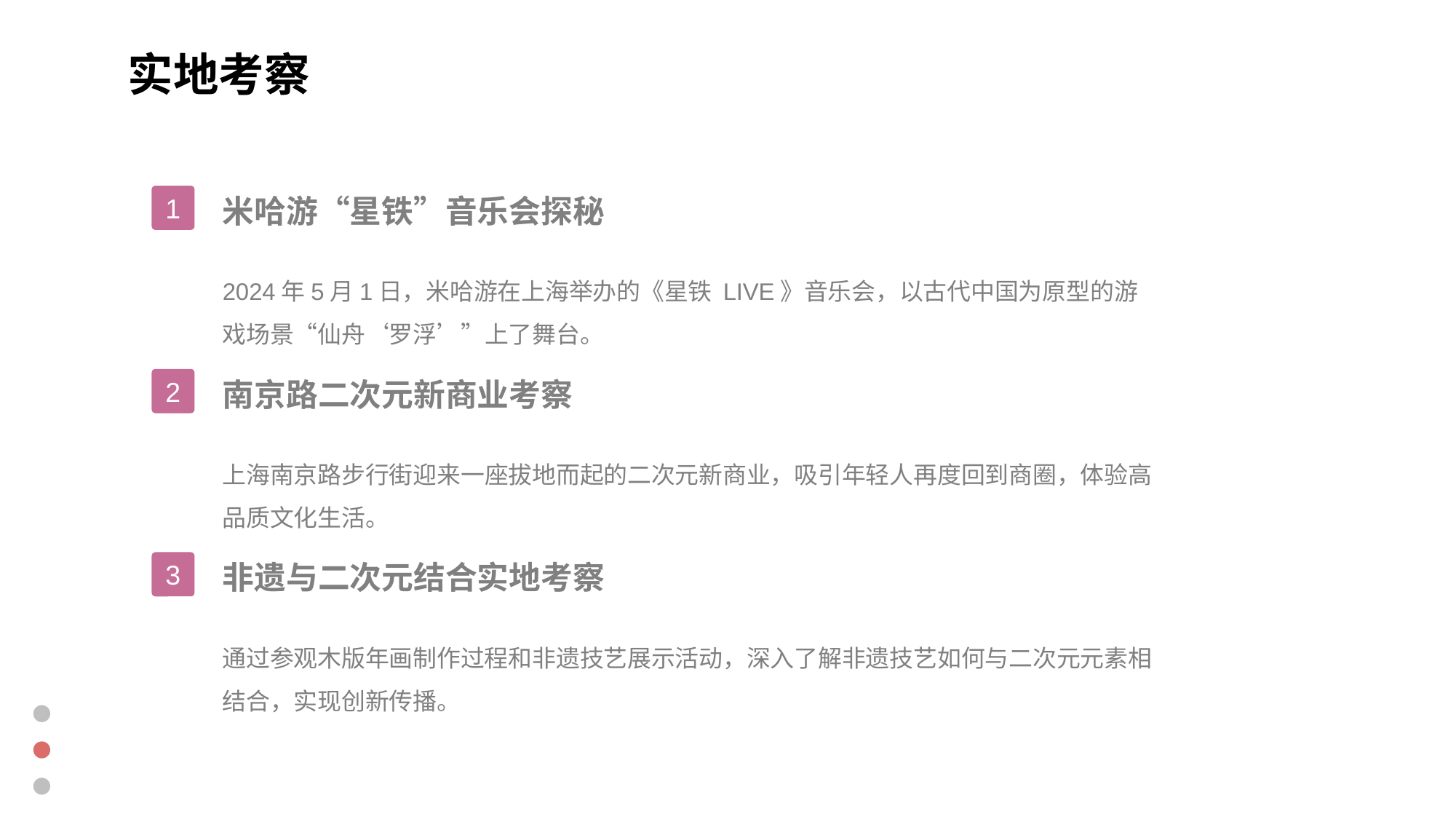

实地考察
米哈游“星铁”音乐会探秘
2024年5月1日，米哈游在上海举办的《星铁 LIVE》音乐会，以古代中国为原型的游戏场景“仙舟‘罗浮’”上了舞台。
1
南京路二次元新商业考察
上海南京路步行街迎来一座拔地而起的二次元新商业，吸引年轻人再度回到商圈，体验高品质文化生活。
2
非遗与二次元结合实地考察
通过参观木版年画制作过程和非遗技艺展示活动，深入了解非遗技艺如何与二次元元素相结合，实现创新传播。
3